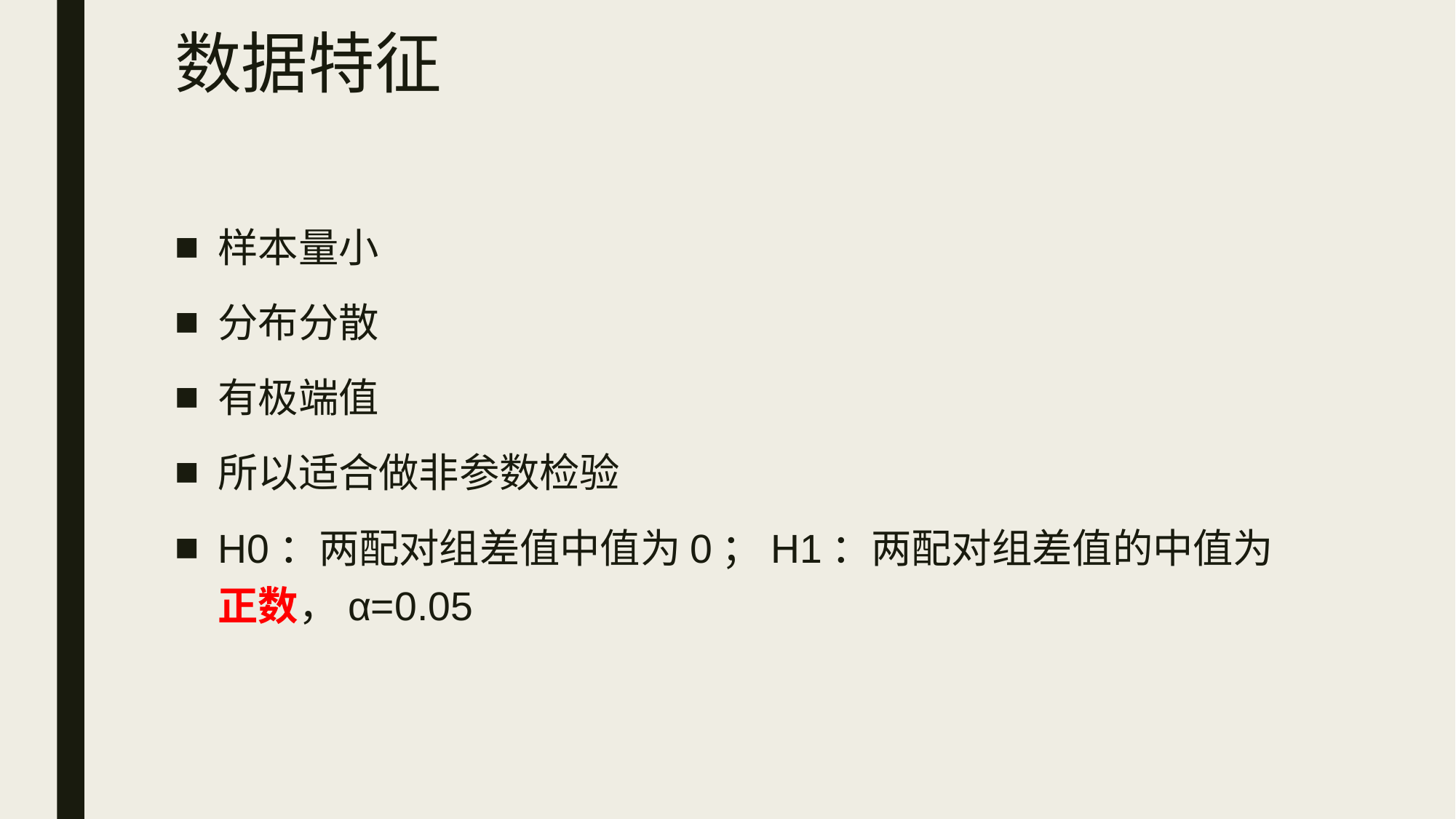

# 数据特征
样本量小
分布分散
有极端值
所以适合做非参数检验
H0：两配对组差值中值为0；H1：两配对组差值的中值为正数，α=0.05